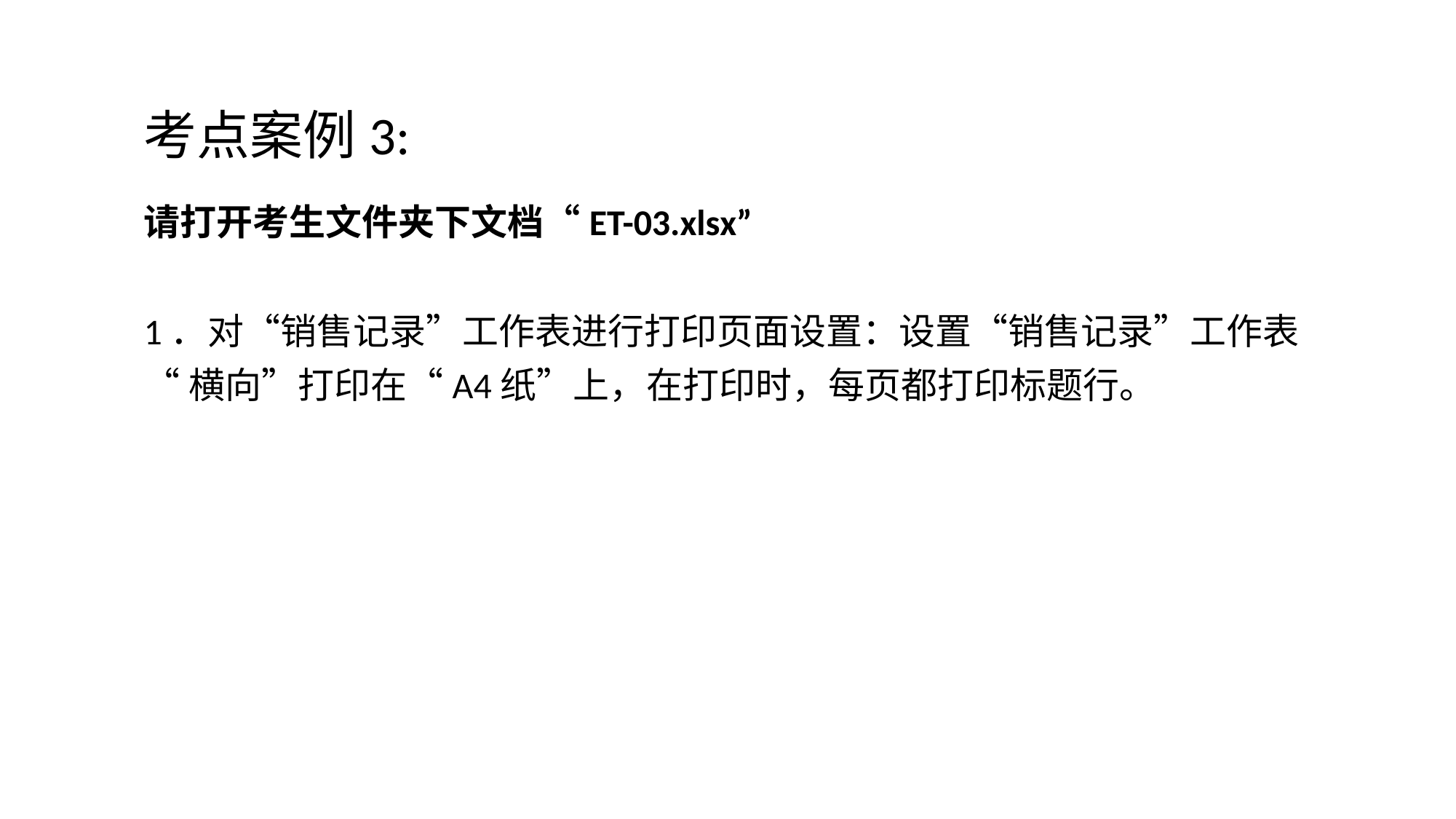

# 考点案例3:
请打开考生文件夹下文档“ET-03.xlsx”

1．对“销售记录”工作表进行打印页面设置：设置“销售记录”工作表
“横向”打印在“A4纸”上，在打印时，每页都打印标题行。